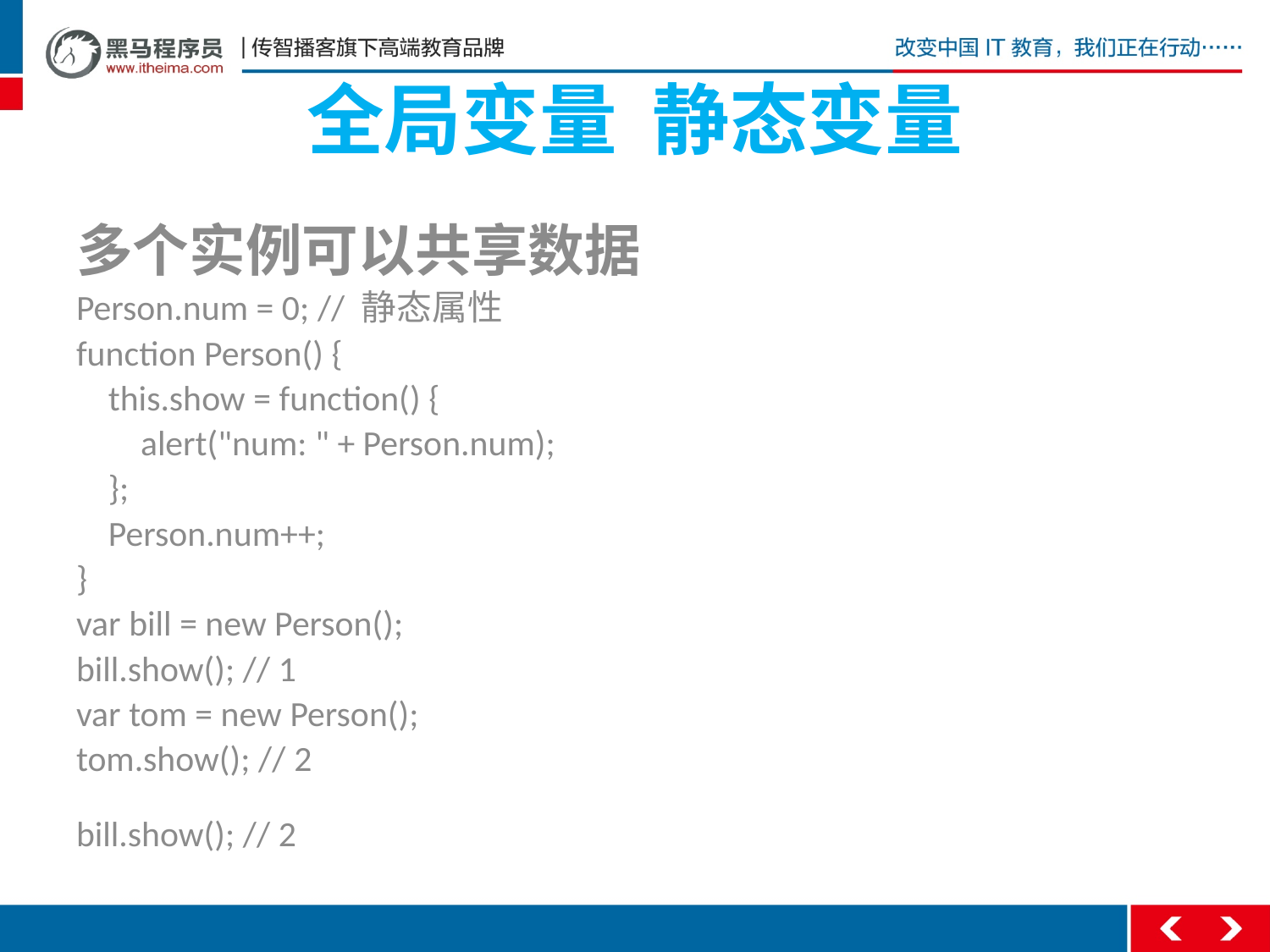

# 全局变量  静态变量
多个实例可以共享数据
Person.num = 0; // 静态属性
function Person() {
    this.show = function() {
        alert("num: " + Person.num);
    };
    Person.num++;
}
var bill = new Person();
bill.show(); // 1
var tom = new Person();
tom.show(); // 2
bill.show(); // 2